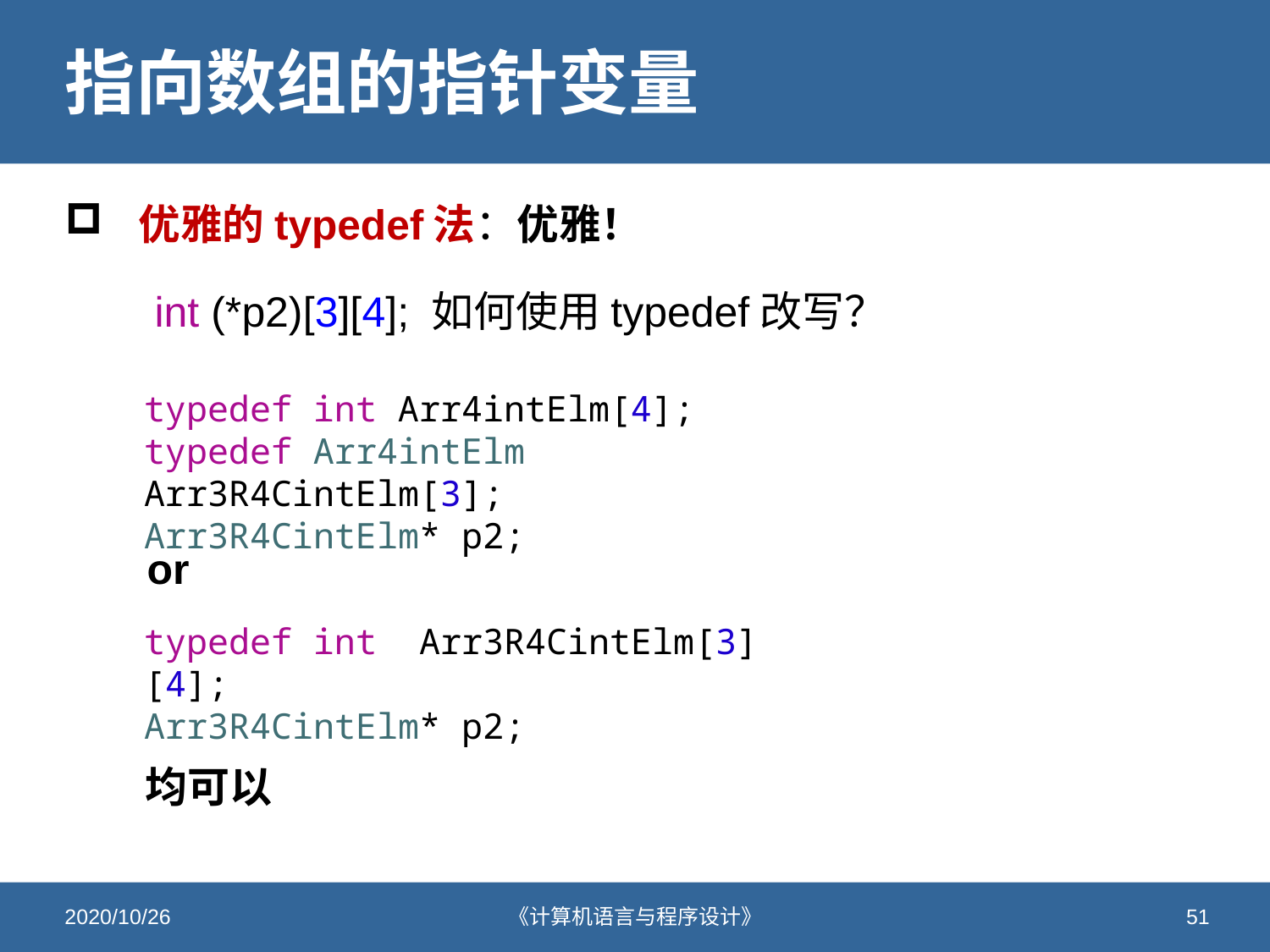

# 指向数组的指针变量
优雅的typedef法：优雅！
int (*p2)[3][4]; 如何使用typedef改写？
typedef int Arr4intElm[4];
typedef Arr4intElm Arr3R4CintElm[3];
Arr3R4CintElm* p2;
or
typedef int  Arr3R4CintElm[3][4];
Arr3R4CintElm* p2;
均可以
2020/10/26
《计算机语言与程序设计》
51